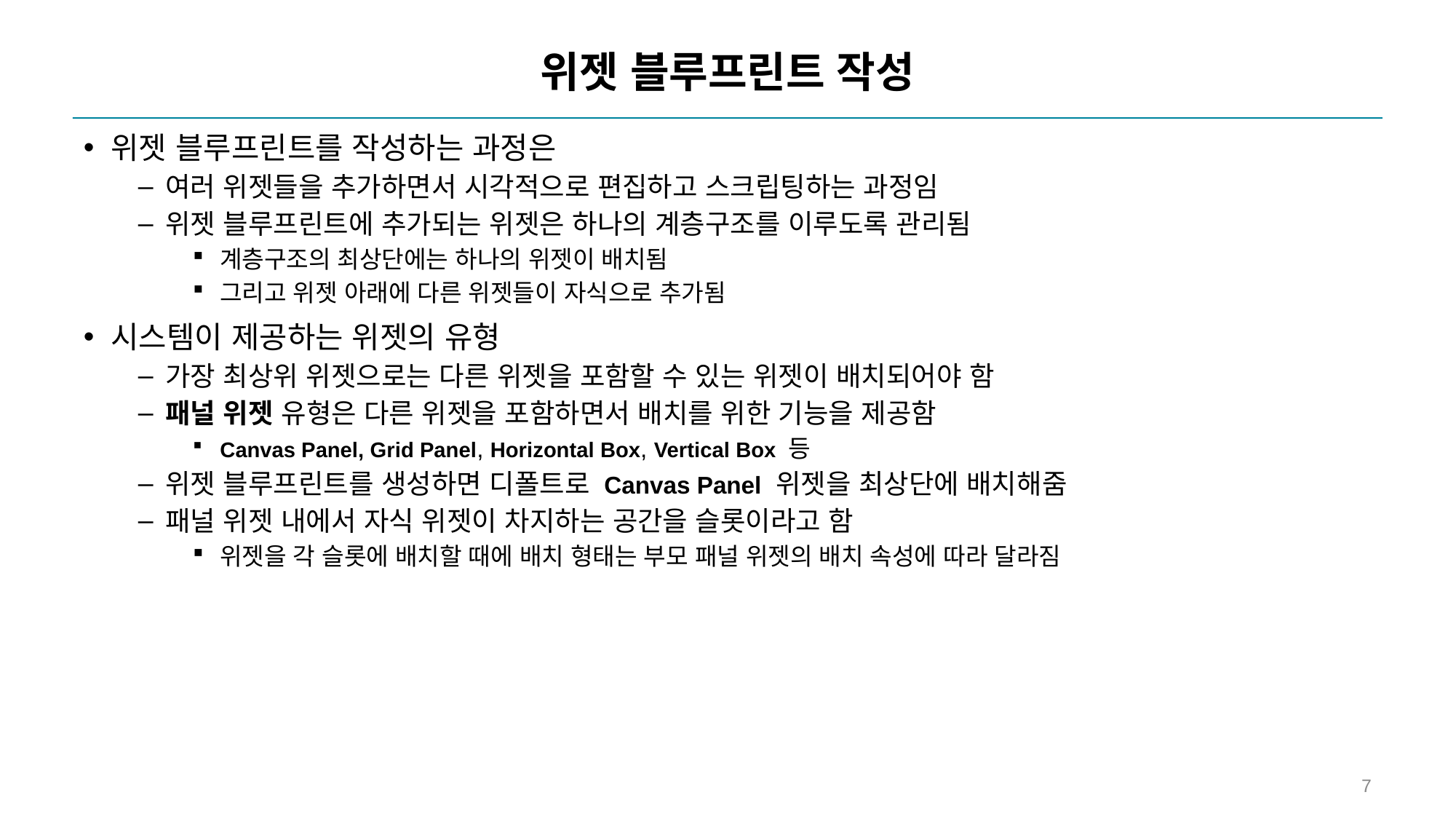

# 위젯 블루프린트 작성
위젯 블루프린트를 작성하는 과정은
여러 위젯들을 추가하면서 시각적으로 편집하고 스크립팅하는 과정임
위젯 블루프린트에 추가되는 위젯은 하나의 계층구조를 이루도록 관리됨
계층구조의 최상단에는 하나의 위젯이 배치됨
그리고 위젯 아래에 다른 위젯들이 자식으로 추가됨
시스템이 제공하는 위젯의 유형
가장 최상위 위젯으로는 다른 위젯을 포함할 수 있는 위젯이 배치되어야 함
패널 위젯 유형은 다른 위젯을 포함하면서 배치를 위한 기능을 제공함
Canvas Panel, Grid Panel, Horizontal Box, Vertical Box 등
위젯 블루프린트를 생성하면 디폴트로 Canvas Panel 위젯을 최상단에 배치해줌
패널 위젯 내에서 자식 위젯이 차지하는 공간을 슬롯이라고 함
위젯을 각 슬롯에 배치할 때에 배치 형태는 부모 패널 위젯의 배치 속성에 따라 달라짐

7